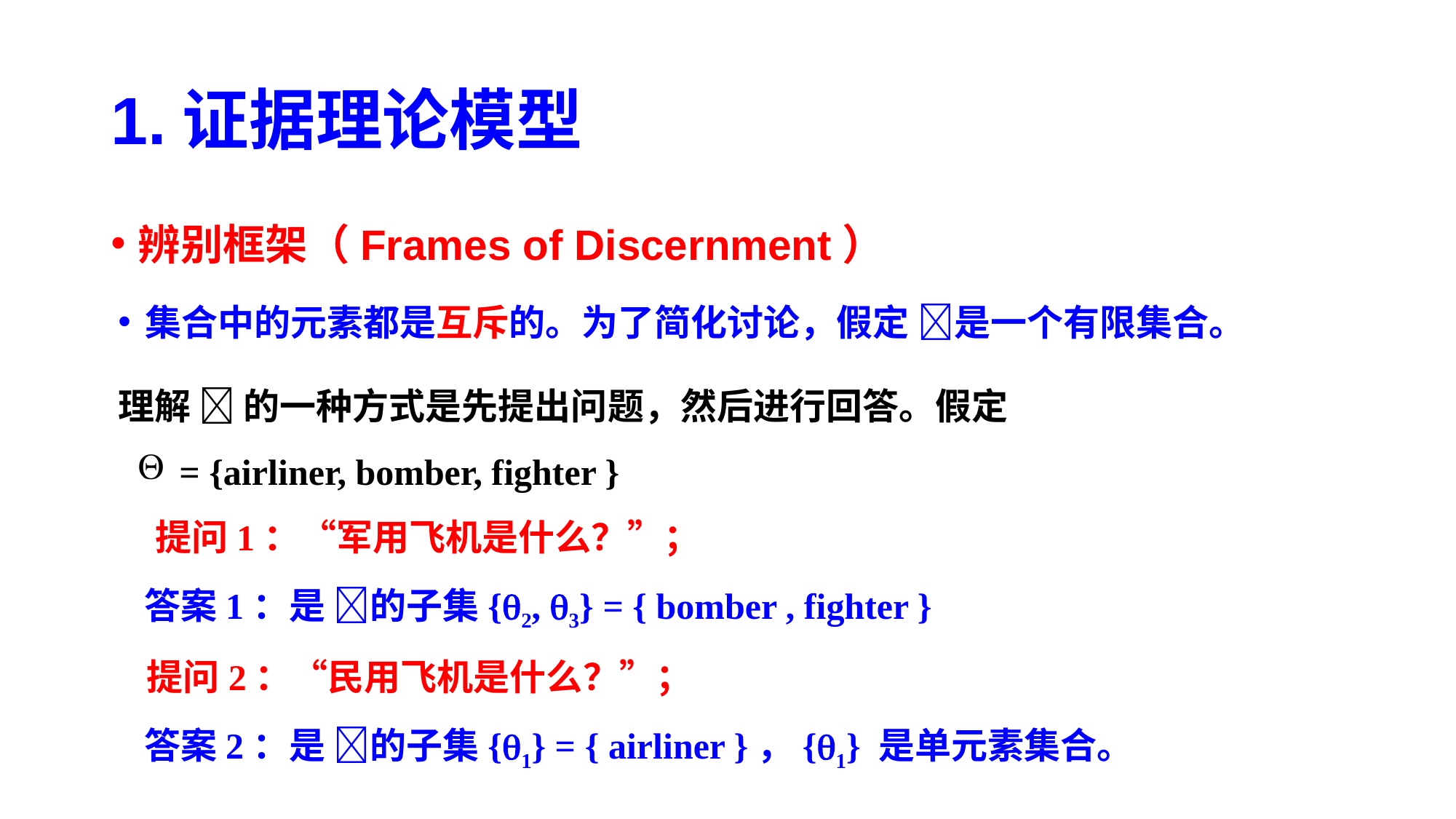

# 1.证据理论模型
辨别框架（Frames of Discernment）
集合中的元素都是互斥的。为了简化讨论，假定 Θ是一个有限集合。
理解 Θ 的一种方式是先提出问题，然后进行回答。假定
= {airliner, bomber, fighter }
 提问1：“军用飞机是什么？”；
   答案1：是 Θ的子集{θ2, θ3} = { bomber , fighter }
   提问2：“民用飞机是什么？”；
   答案2：是 Θ的子集{θ1} = { airliner }，{θ1} 是单元素集合。